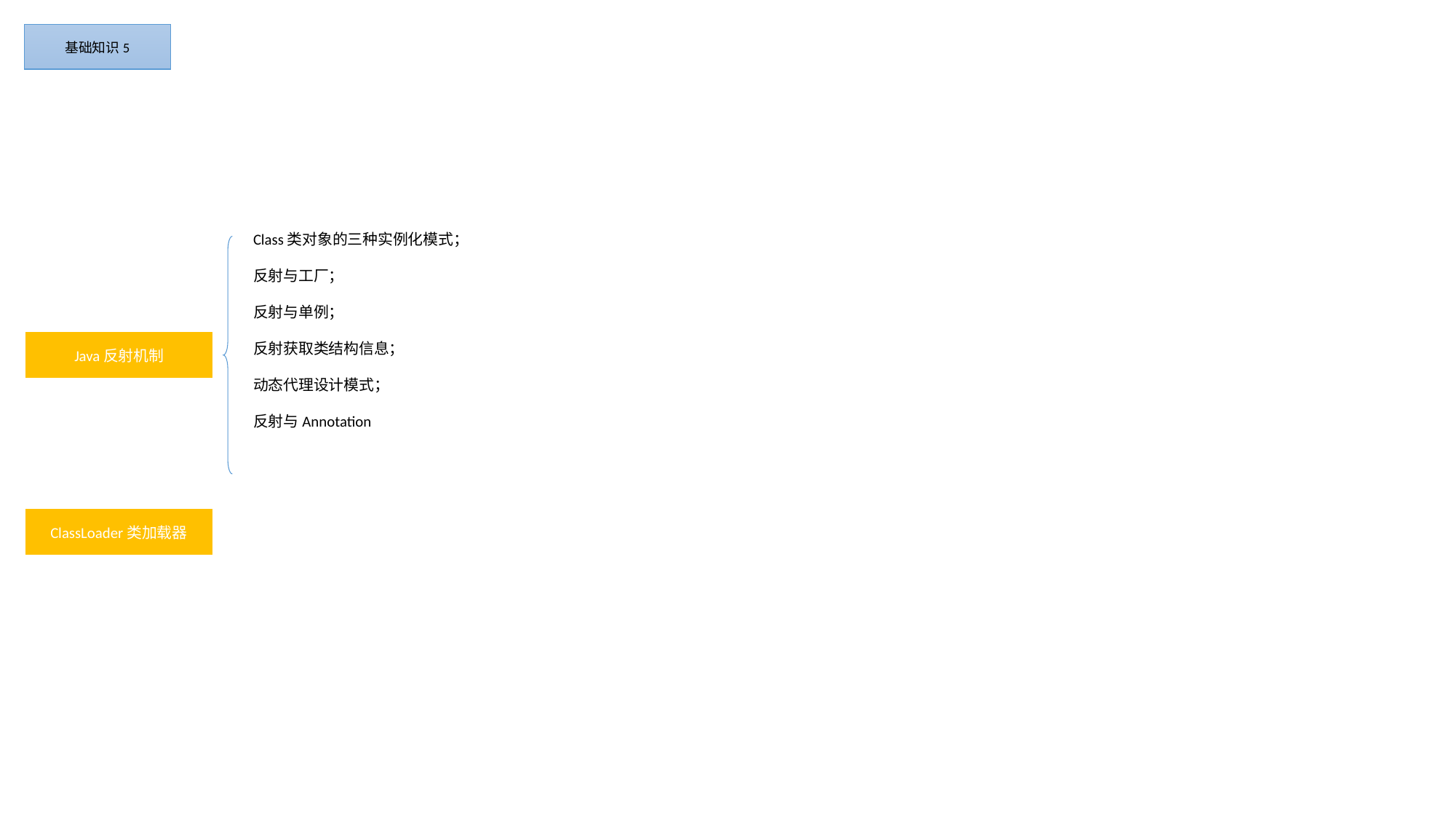

基础知识5
Class类对象的三种实例化模式；

反射与工厂；

反射与单例；

反射获取类结构信息；

动态代理设计模式；

反射与Annotation

Java反射机制
ClassLoader类加载器